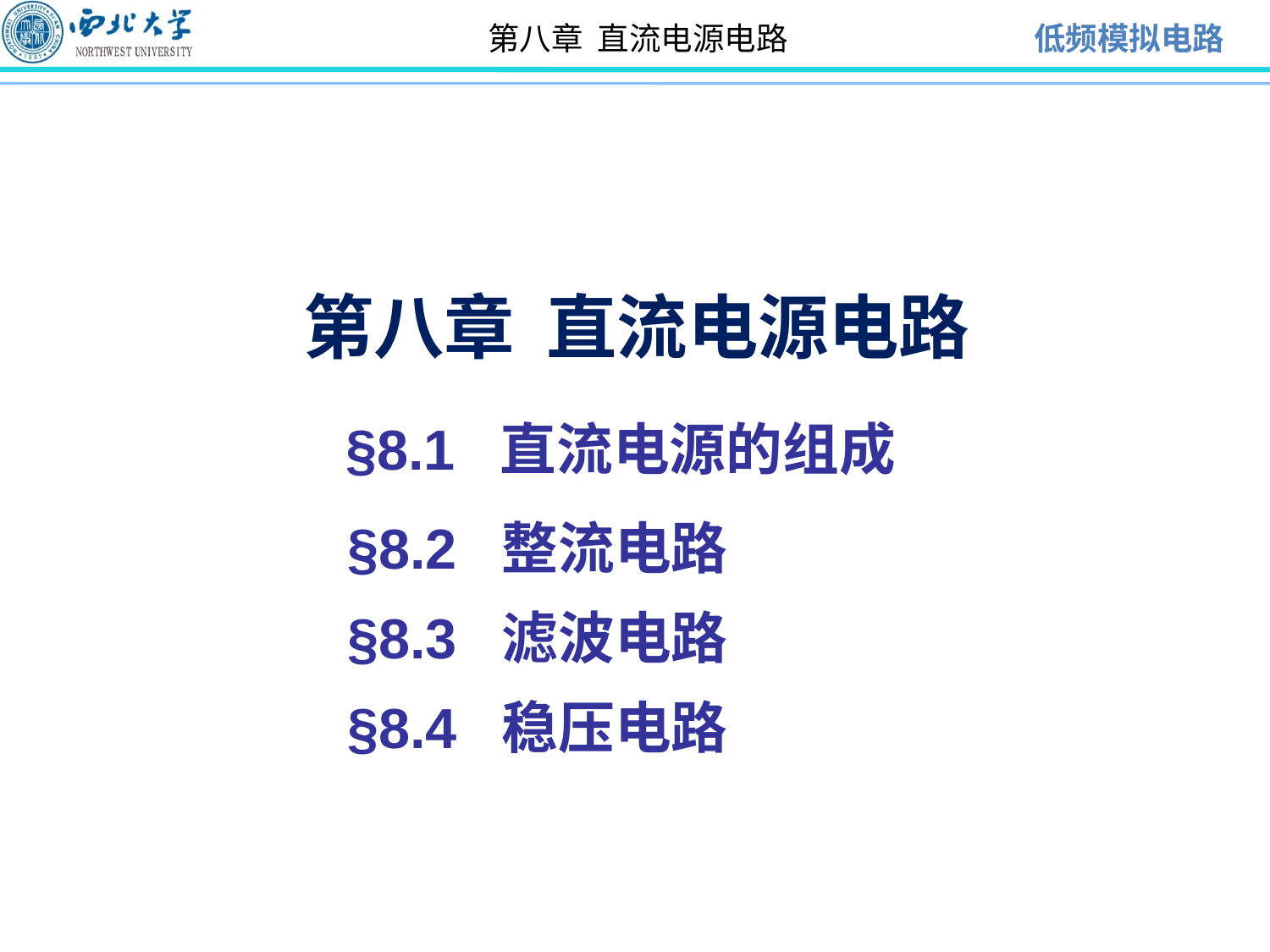

# 第八章  直流电源电路
§8.1  直流电源的组成
§8.2  整流电路
§8.3  滤波电路
§8.4  稳压电路